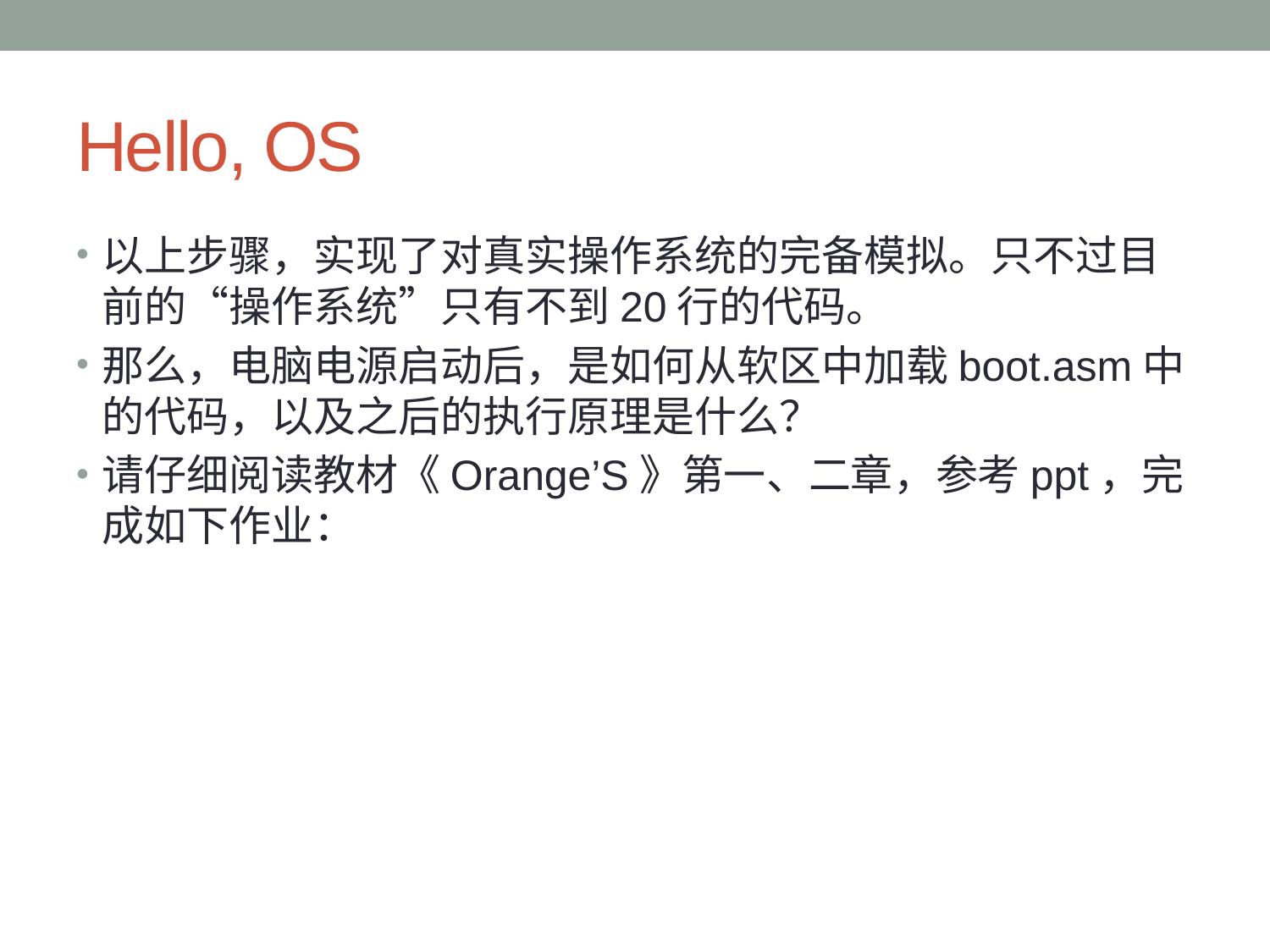

# Hello, OS
以上步骤，实现了对真实操作系统的完备模拟。只不过目前的“操作系统”只有不到20行的代码。
那么，电脑电源启动后，是如何从软区中加载boot.asm中的代码，以及之后的执行原理是什么？
请仔细阅读教材《Orange’S》第一、二章，参考ppt，完成如下作业：